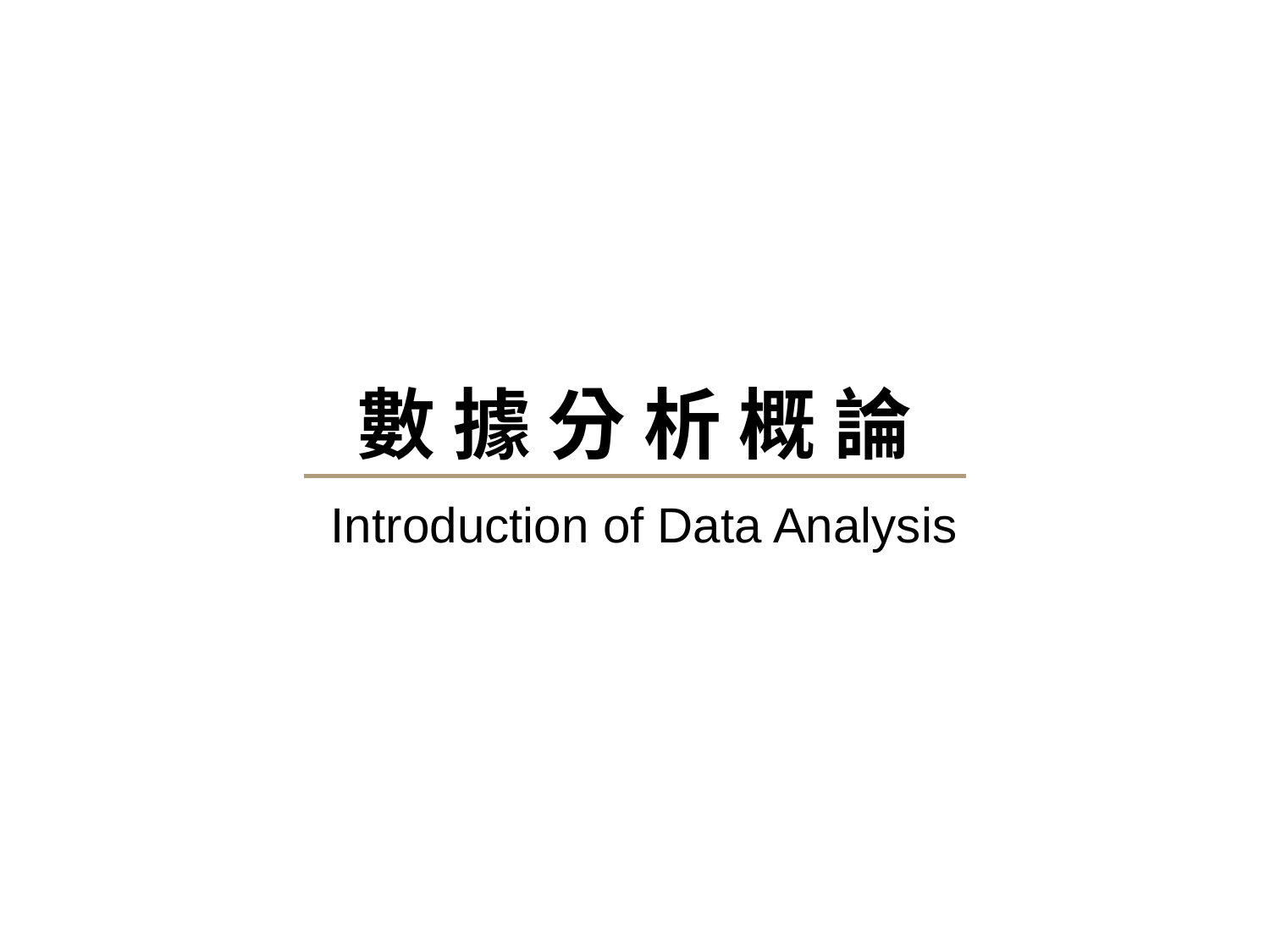

# 數 據 分 析 概 論
Introduction of Data Analysis